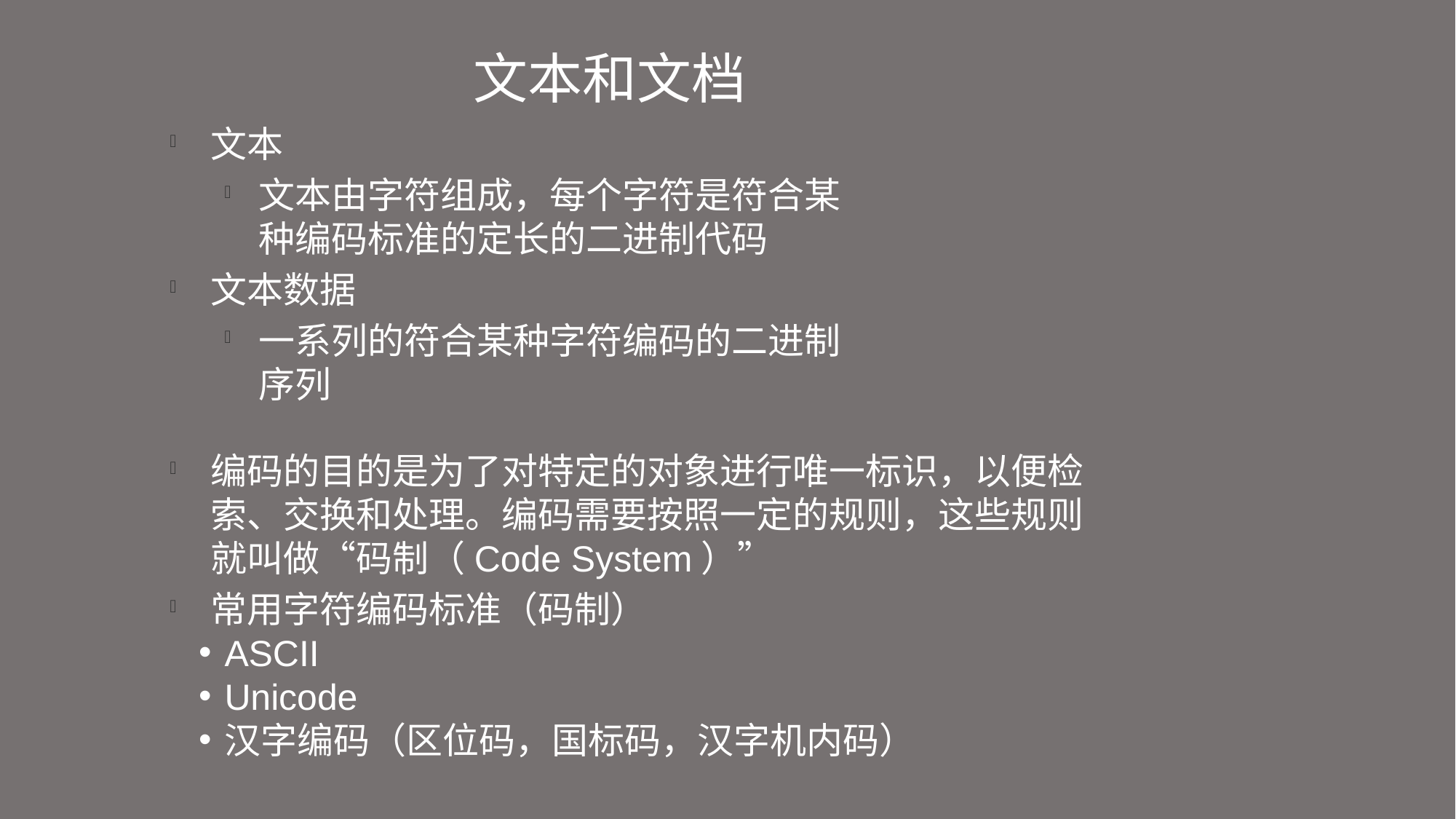

文本和文档
文本
文本由字符组成，每个字符是符合某种编码标准的定长的二进制代码
文本数据
一系列的符合某种字符编码的二进制序列
编码的目的是为了对特定的对象进行唯一标识，以便检索、交换和处理。编码需要按照一定的规则，这些规则就叫做“码制（Code System）”
常用字符编码标准（码制）
ASCII
Unicode
汉字编码（区位码，国标码，汉字机内码）